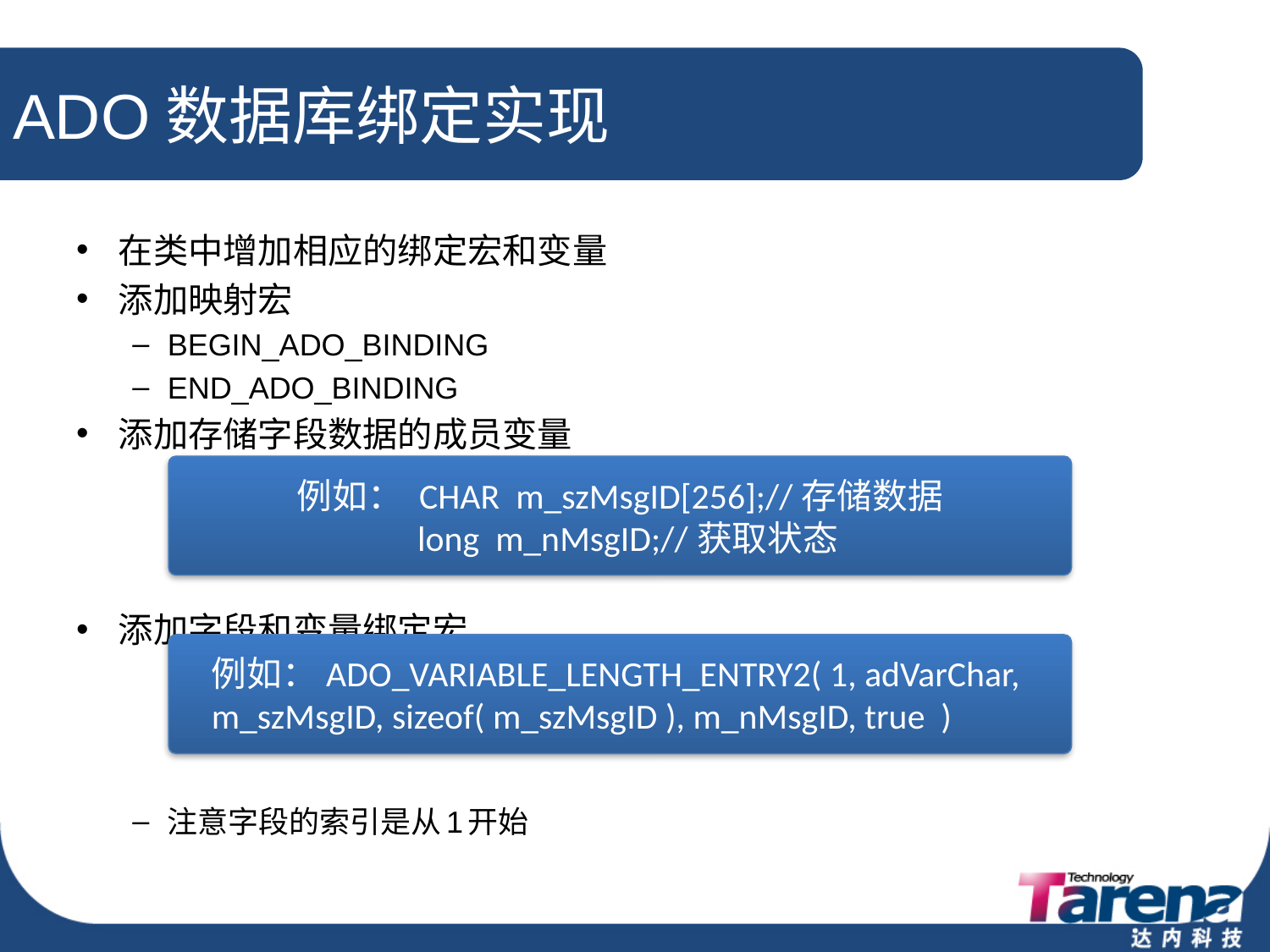

# ADO数据库绑定实现
在类中增加相应的绑定宏和变量
添加映射宏
BEGIN_ADO_BINDING
END_ADO_BINDING
添加存储字段数据的成员变量

添加字段和变量绑定宏

注意字段的索引是从1开始
例如： CHAR  m_szMsgID[256];//存储数据
               long  m_nMsgID;//获取状态
例如：ADO_VARIABLE_LENGTH_ENTRY2( 1, adVarChar,
m_szMsgID, sizeof( m_szMsgID ), m_nMsgID, true  )